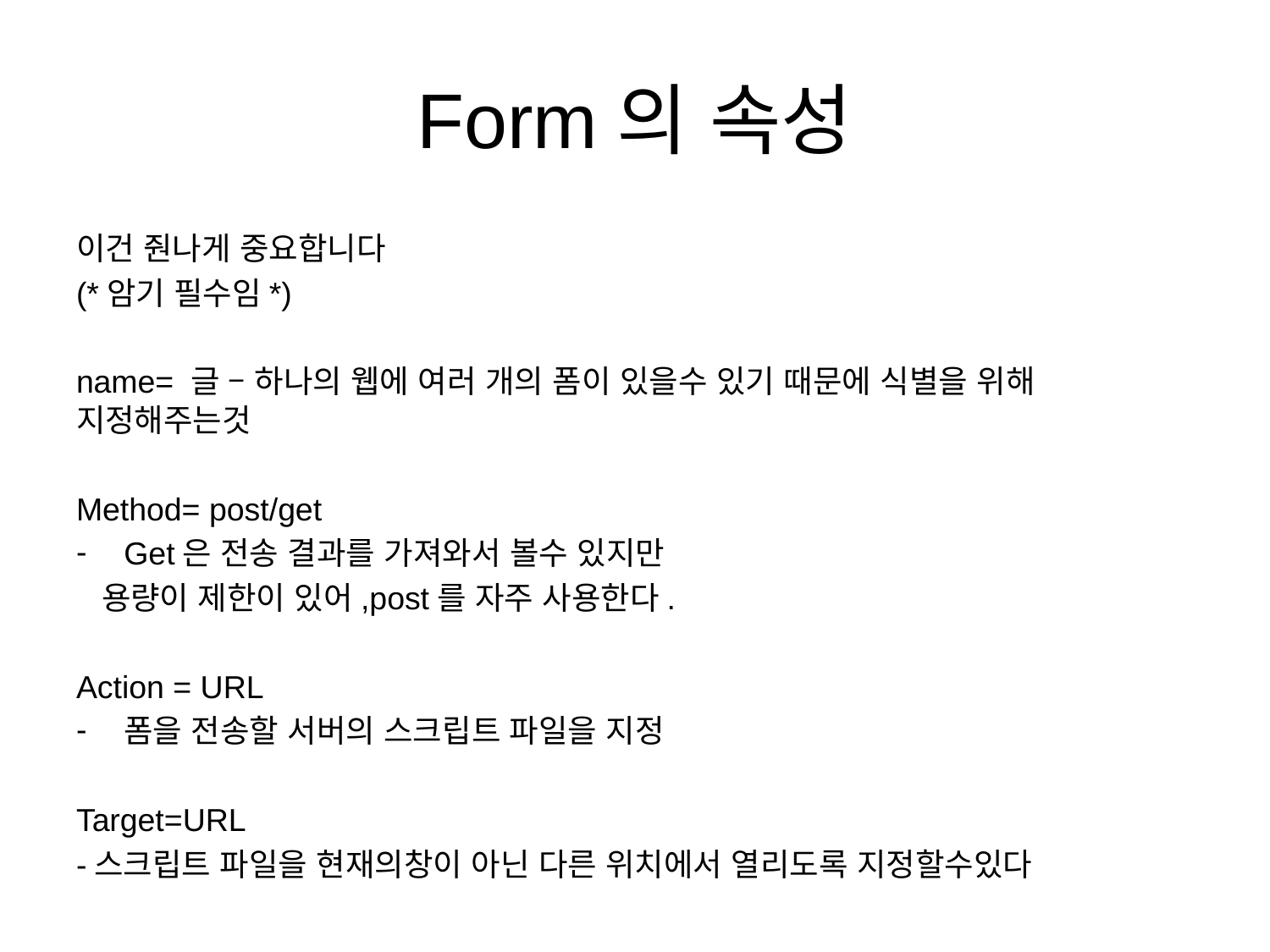

# Form의 속성
이건 줜나게 중요합니다
(*암기 필수임*)

name= 글 – 하나의 웹에 여러 개의 폼이 있을수 있기 때문에 식별을 위해 지정해주는것

Method= post/get
Get은 전송 결과를 가져와서 볼수 있지만
  용량이 제한이 있어,post를 자주 사용한다.

Action = URL
폼을 전송할 서버의 스크립트 파일을 지정

Target=URL
-스크립트 파일을 현재의창이 아닌 다른 위치에서 열리도록 지정할수있다